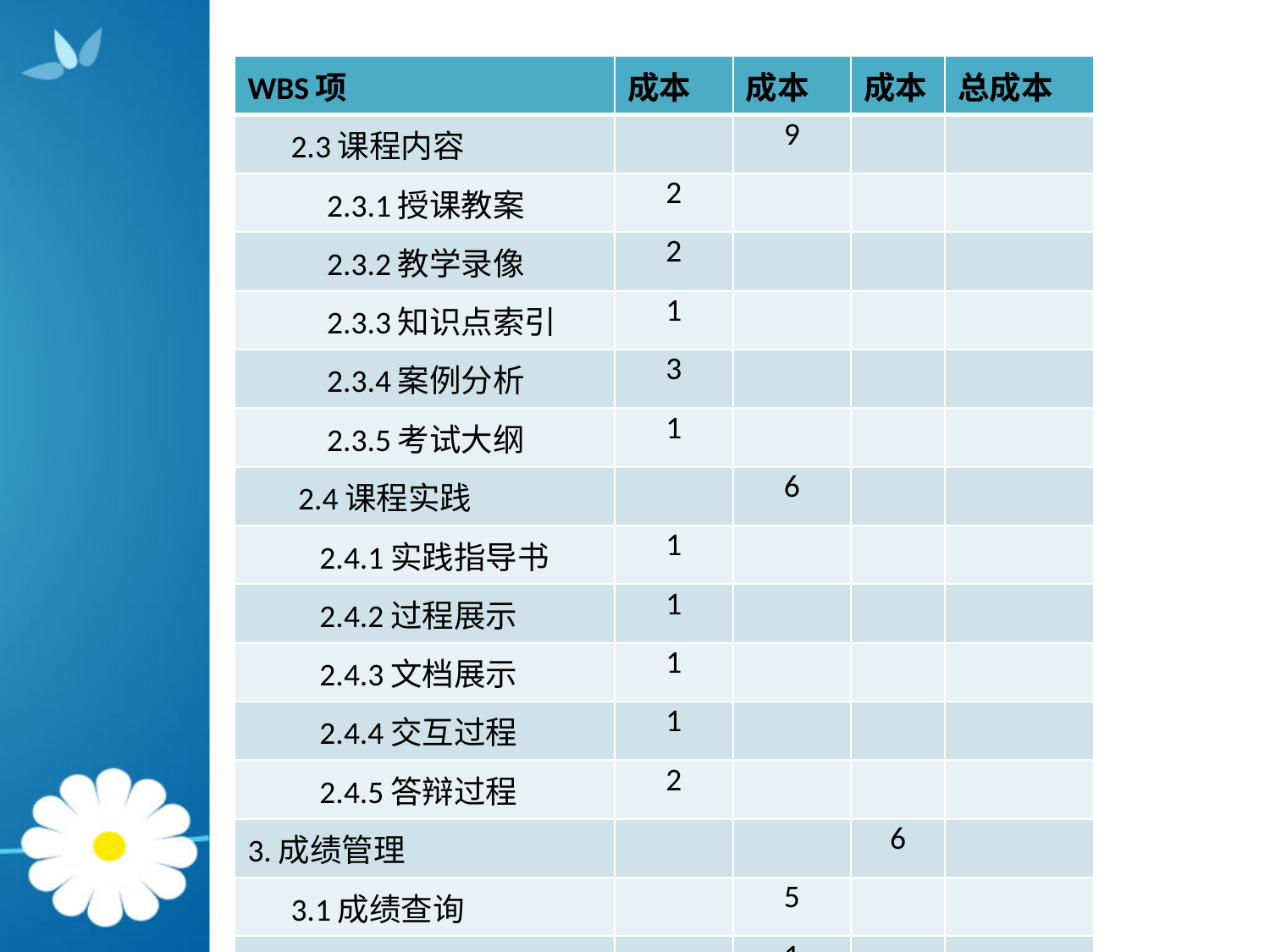

| WBS项 | 成本 | 成本 | 成本 | 总成本 |
| --- | --- | --- | --- | --- |
| 2.3课程内容 |  | 9 |  |  |
| 2.3.1授课教案 | 2 |  |  |  |
| 2.3.2教学录像 | 2 |  |  |  |
| 2.3.3知识点索引 | 1 |  |  |  |
| 2.3.4案例分析 | 3 |  |  |  |
| 2.3.5考试大纲 | 1 |  |  |  |
| 2.4课程实践 |  | 6 |  |  |
| 2.4.1实践指导书 | 1 |  |  |  |
| 2.4.2过程展示 | 1 |  |  |  |
| 2.4.3文档展示 | 1 |  |  |  |
| 2.4.4交互过程 | 1 |  |  |  |
| 2.4.5答辩过程 | 2 |  |  |  |
| 3.成绩管理 |  |  | 6 |  |
| 3.1成绩查询 |  | 5 |  |  |
| 3.2成绩录入 |  | 1 |  |  |